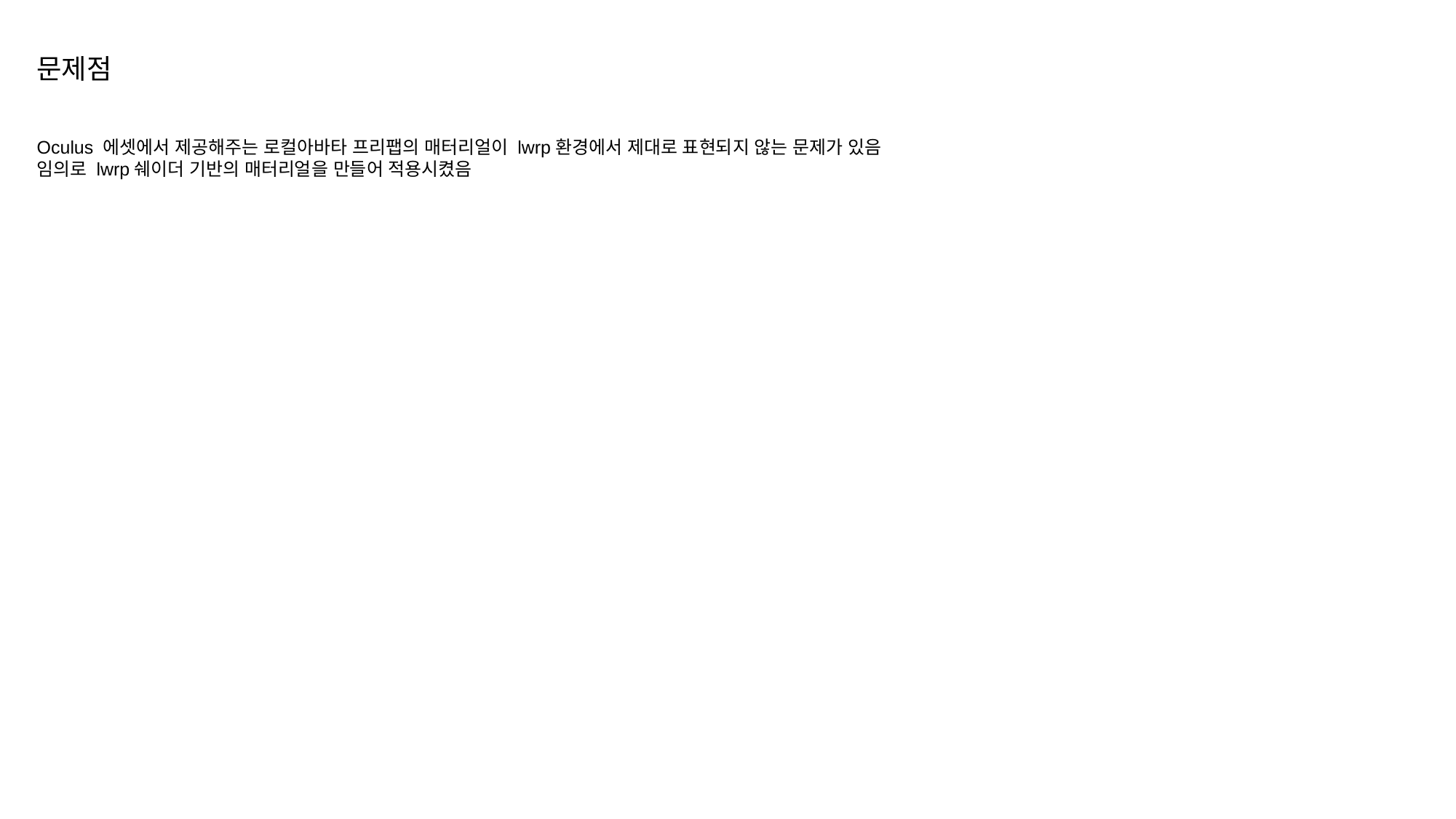

문제점
Oculus 에셋에서 제공해주는 로컬아바타 프리팹의 매터리얼이 lwrp환경에서 제대로 표현되지 않는 문제가 있음
임의로 lwrp쉐이더 기반의 매터리얼을 만들어 적용시켰음